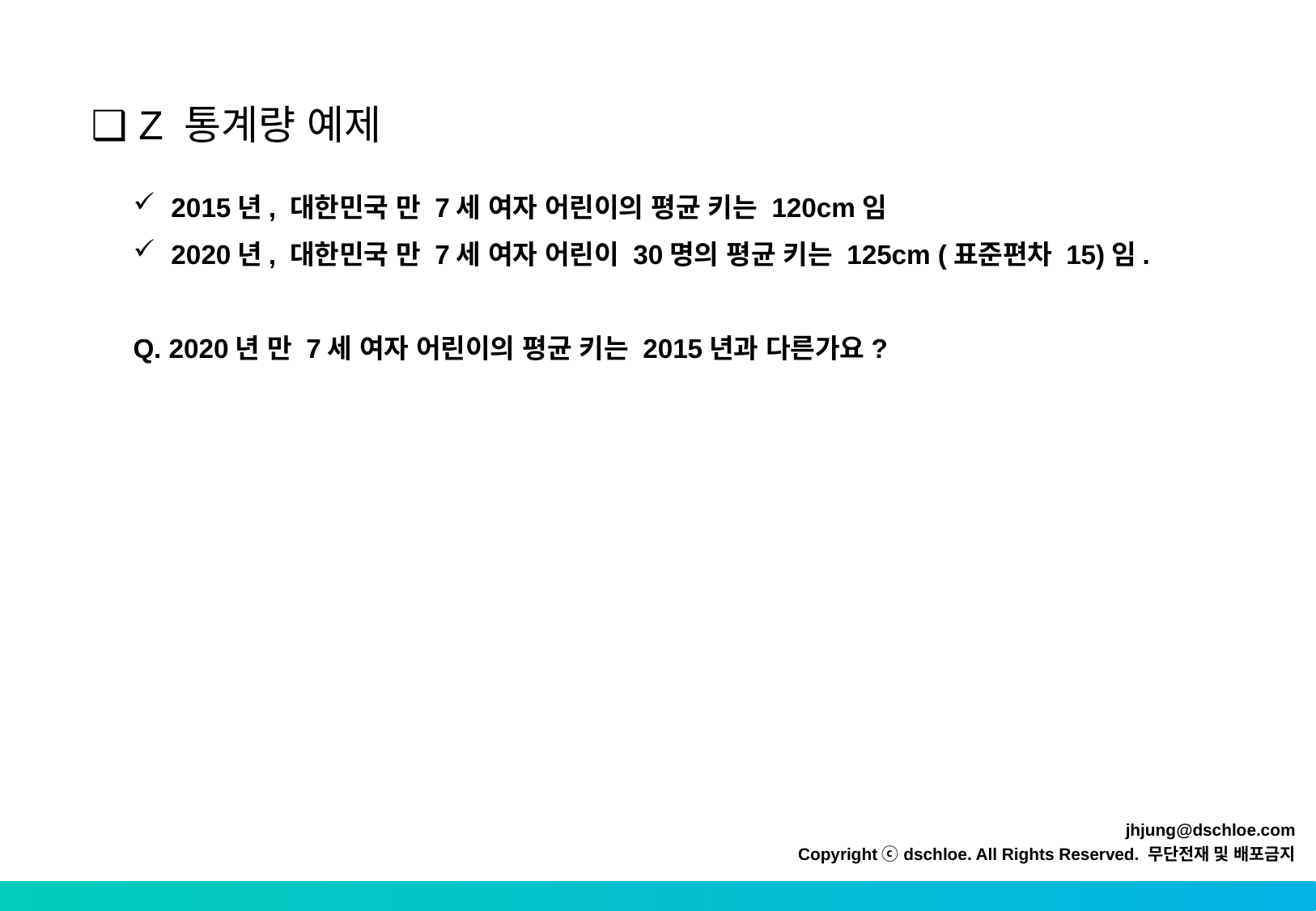

❑ Z 통계량 예제
2015년, 대한민국 만 7세 여자 어린이의 평균 키는 120cm임
2020년, 대한민국 만 7세 여자 어린이 30명의 평균 키는 125cm (표준편차 15)임.

Q. 2020년 만 7세 여자 어린이의 평균 키는 2015년과 다른가요?